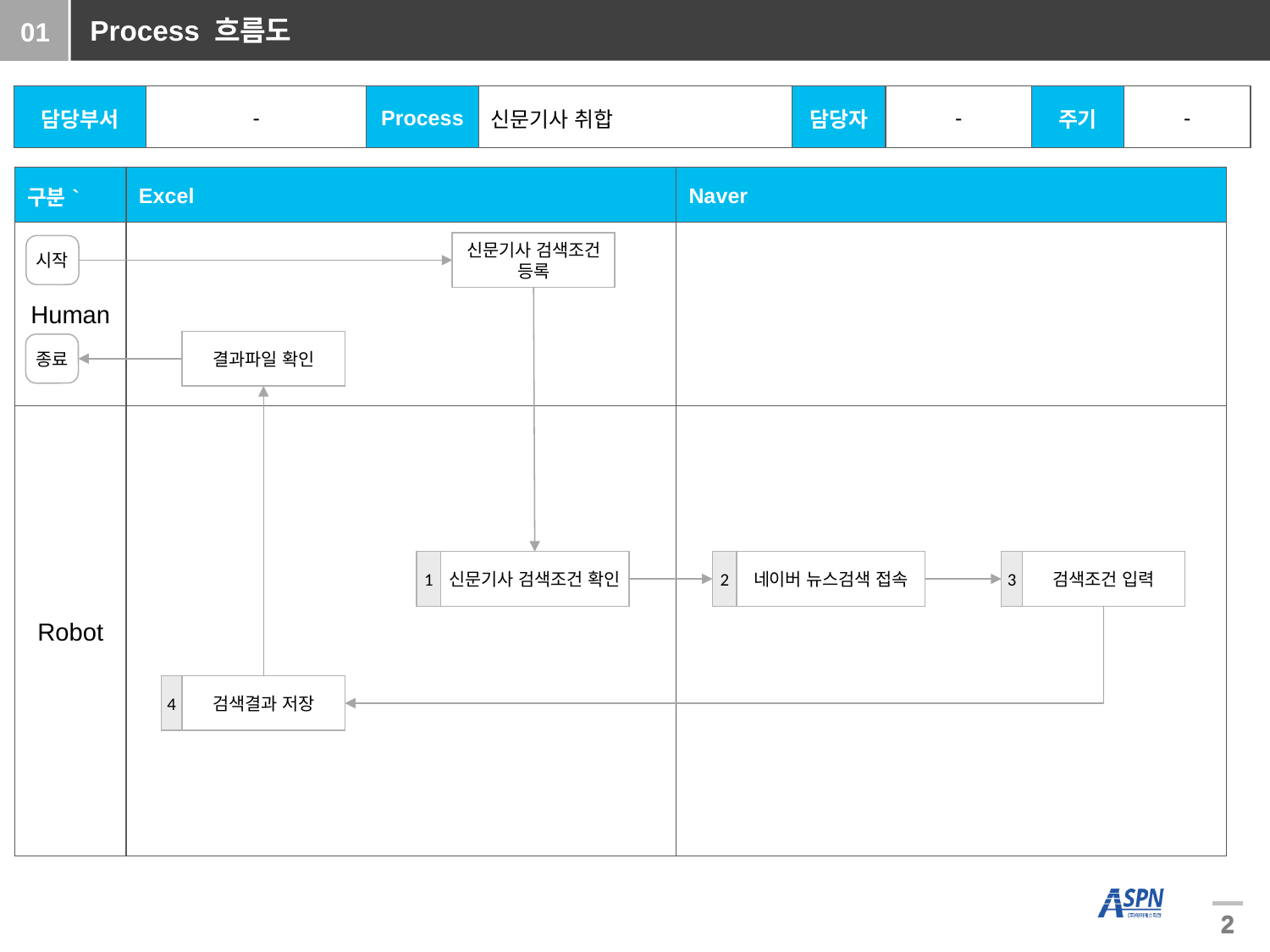

Process 흐름도
01
| 담당부서 | - | Process | 신문기사 취합 | 담당자 | - | 주기 | - |
| --- | --- | --- | --- | --- | --- | --- | --- |
| 구분` | Excel | Naver |
| --- | --- | --- |
| Human |  |  |
| Robot |  |  |
신문기사 검색조건 등록
시작
결과파일 확인
종료
1
신문기사 검색조건 확인
2
네이버 뉴스검색 접속
3
검색조건 입력
4
검색결과 저장